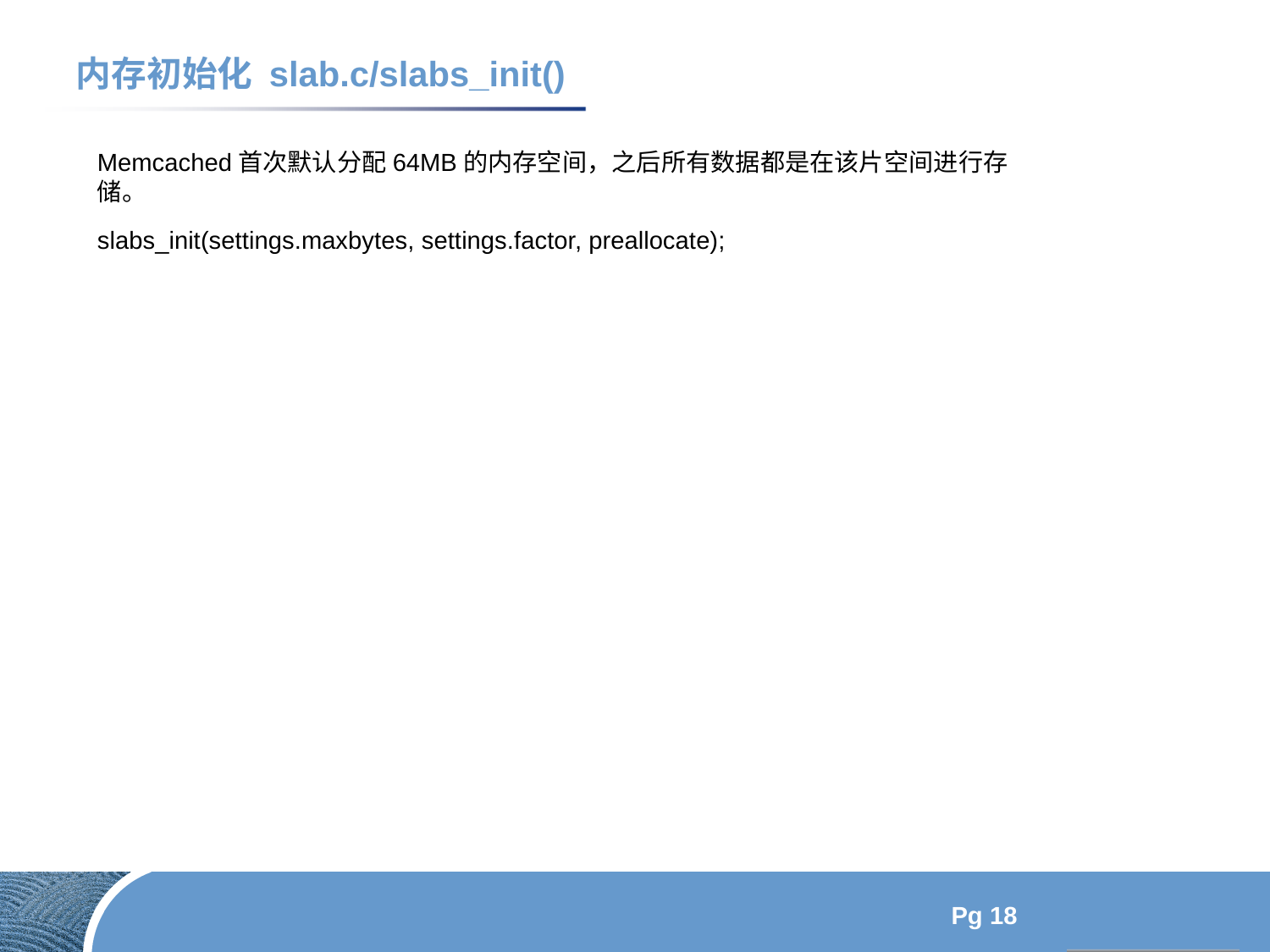

内存初始化 slab.c/slabs_init()
Memcached首次默认分配64MB的内存空间，之后所有数据都是在该片空间进行存储。
slabs_init(settings.maxbytes, settings.factor, preallocate);